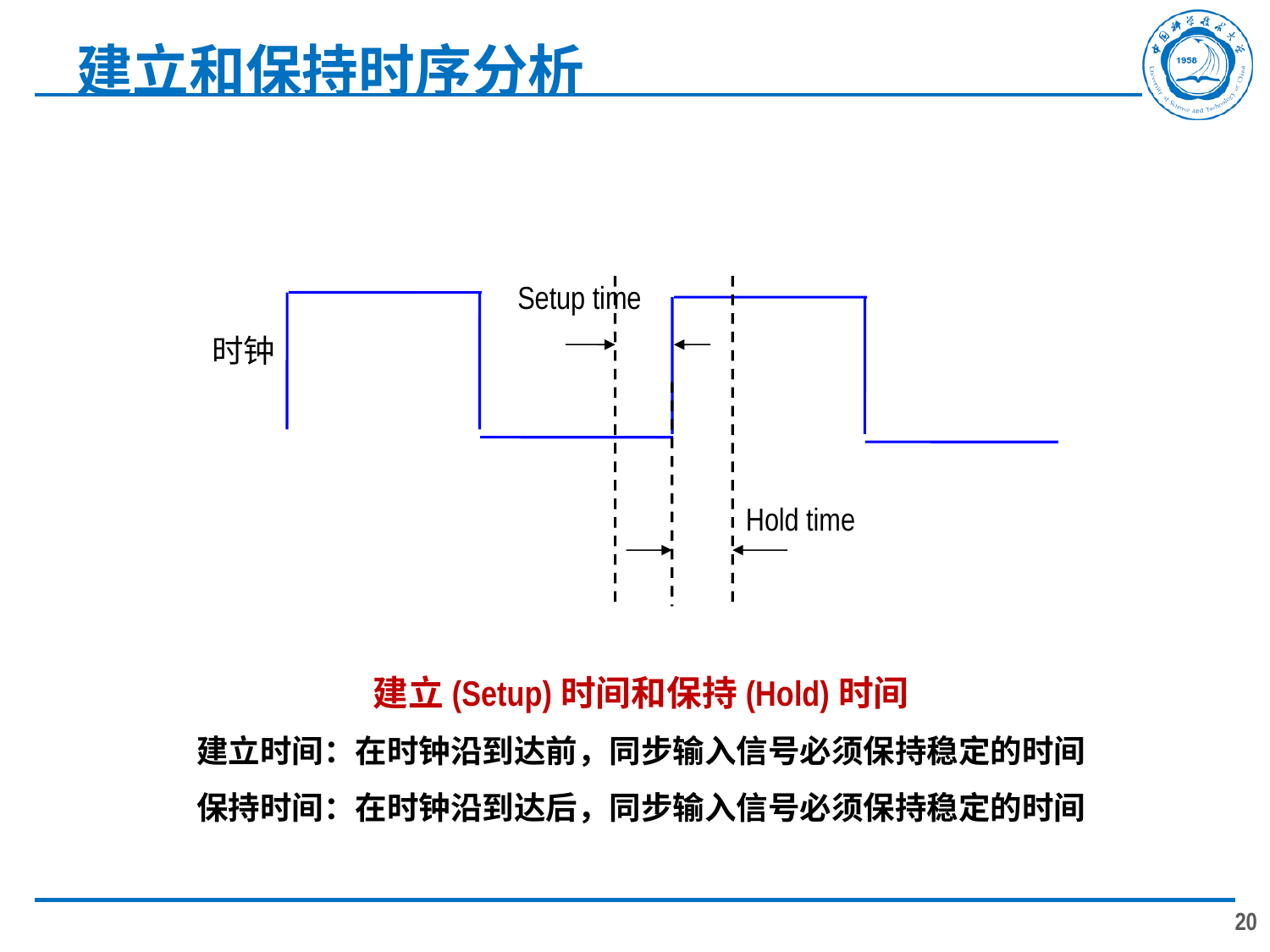

# 建立和保持时序分析

Setup time

时钟

Hold time

建立(Setup)时间和保持(Hold)时间
建立时间：在时钟沿到达前，同步输入信号必须保持稳定的时间
保持时间：在时钟沿到达后，同步输入信号必须保持稳定的时间
20